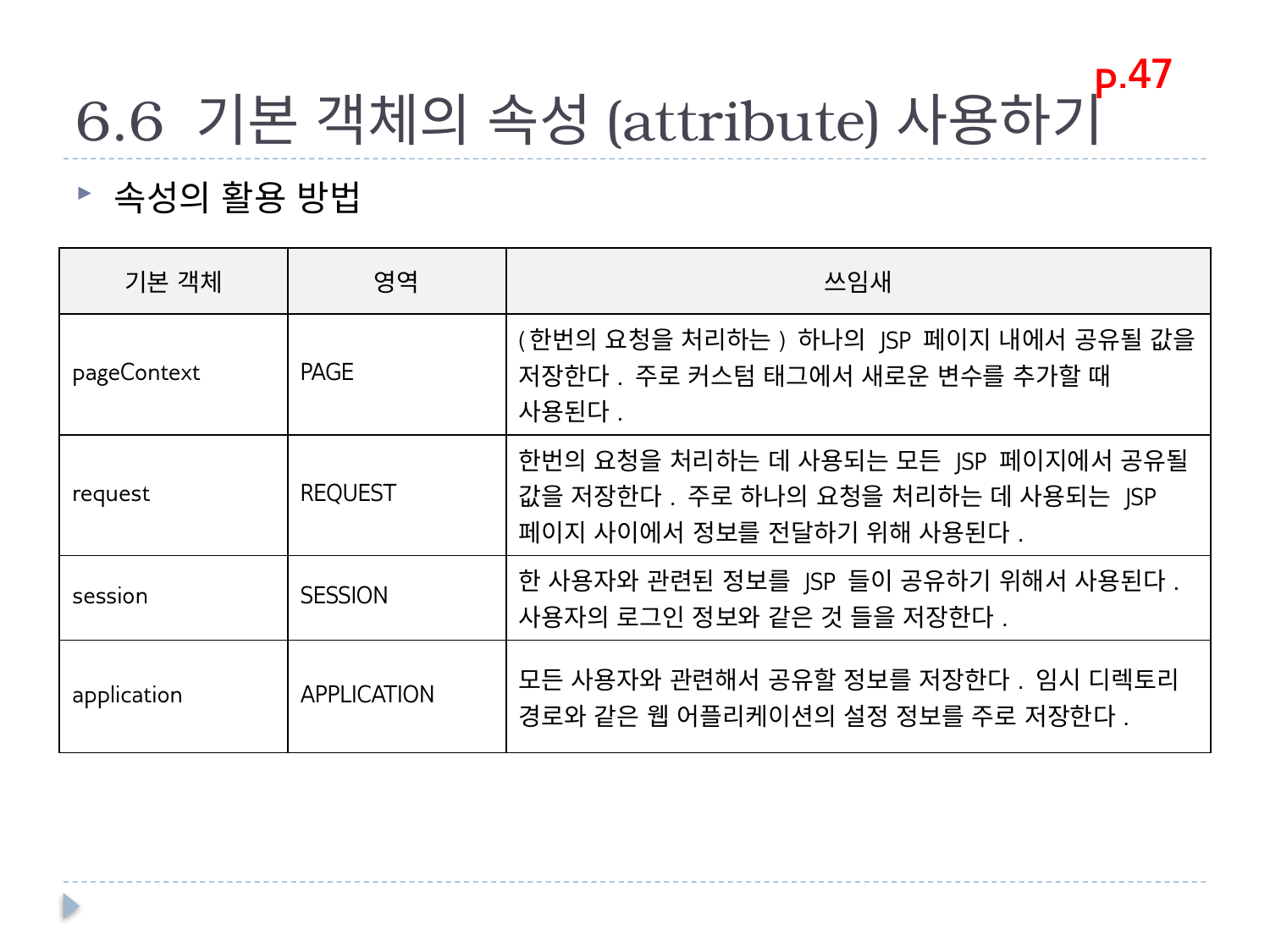

# 6.6 기본 객체의 속성(attribute)사용하기
p.47
속성의 활용 방법
| 기본 객체 | 영역 | 쓰임새 |
| --- | --- | --- |
| pageContext | PAGE | (한번의 요청을 처리하는) 하나의 JSP 페이지 내에서 공유될 값을 저장한다. 주로 커스텀 태그에서 새로운 변수를 추가할 때 사용된다. |
| request | REQUEST | 한번의 요청을 처리하는 데 사용되는 모든 JSP 페이지에서 공유될 값을 저장한다. 주로 하나의 요청을 처리하는 데 사용되는 JSP 페이지 사이에서 정보를 전달하기 위해 사용된다. |
| session | SESSION | 한 사용자와 관련된 정보를 JSP 들이 공유하기 위해서 사용된다. 사용자의 로그인 정보와 같은 것 들을 저장한다. |
| application | APPLICATION | 모든 사용자와 관련해서 공유할 정보를 저장한다. 임시 디렉토리 경로와 같은 웹 어플리케이션의 설정 정보를 주로 저장한다. |